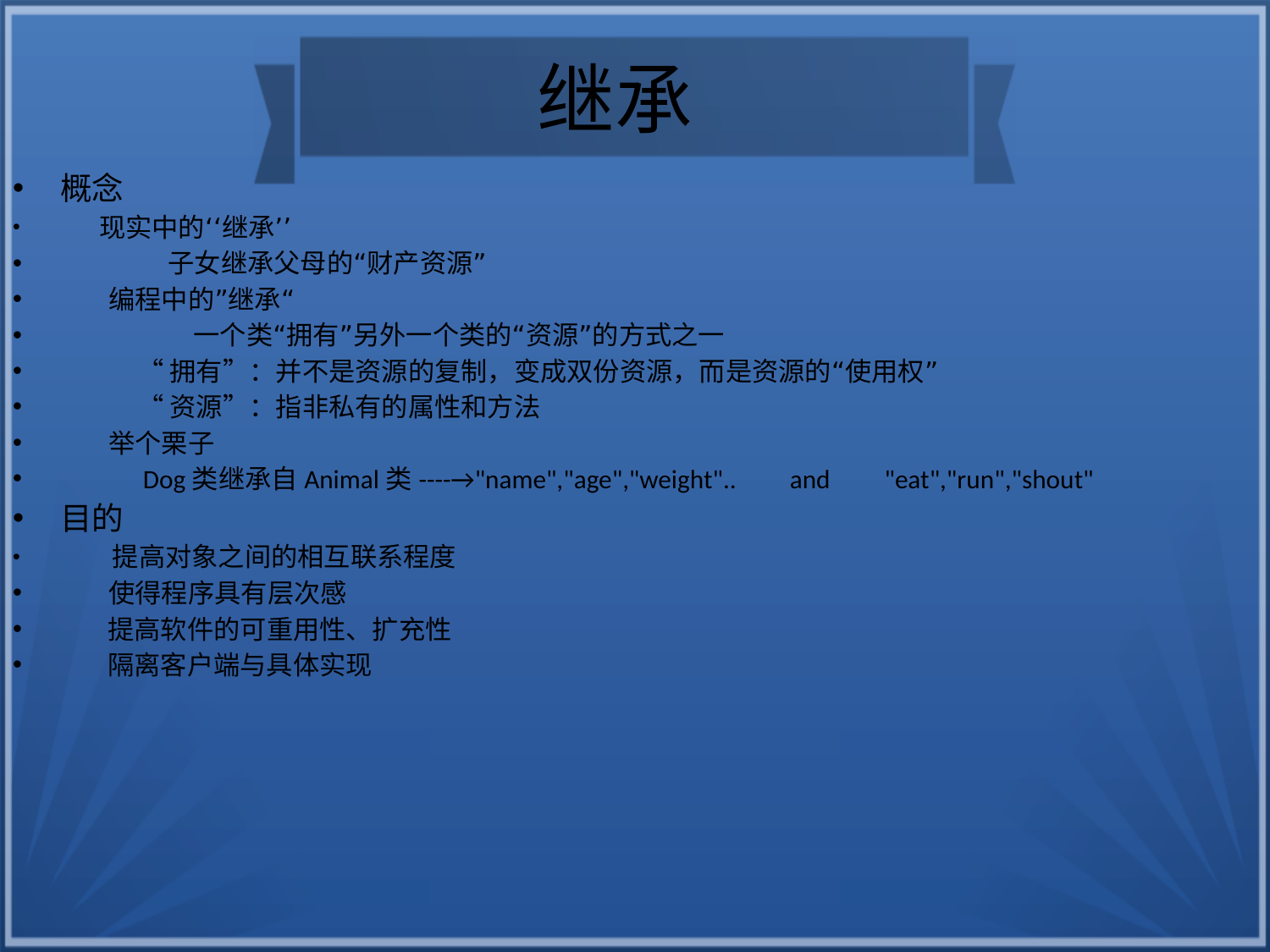

继承

概念
     现实中的‘‘继承’’
            子女继承父母的“财产资源”
     编程中的”继承“
               一个类“拥有”另外一个类的“资源”的方式之一
             “拥有”：并不是资源的复制，变成双份资源，而是资源的“使用权”
             “资源”：指非私有的属性和方法
     举个栗子
              Dog类继承自Animal类----→"name","age","weight"..         and         "eat","run","shout"
目的
       提高对象之间的相互联系程度
     使得程序具有层次感
       提高软件的可重用性、扩充性
       隔离客户端与具体实现